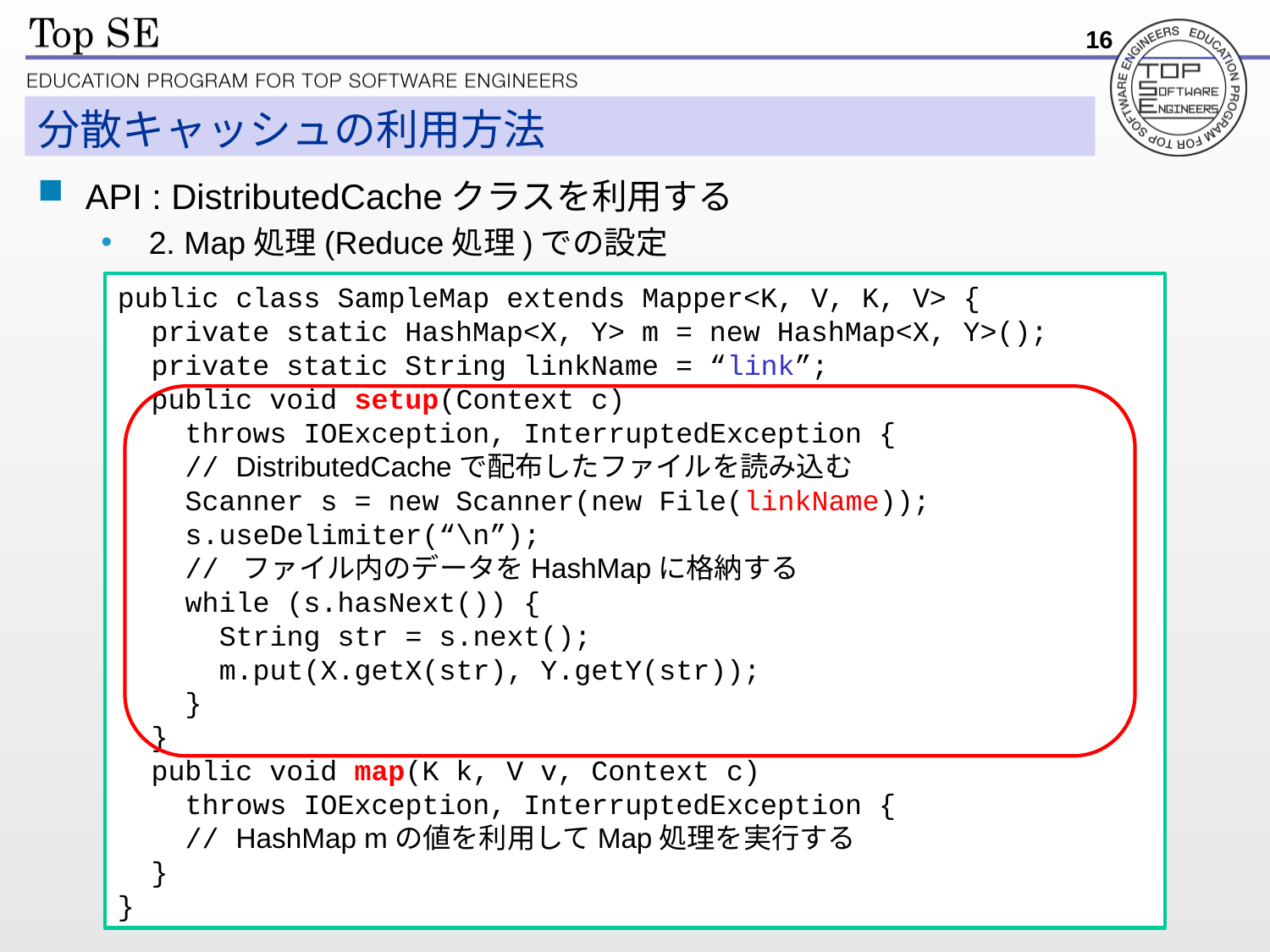

16
# 分散キャッシュの利用方法
API : DistributedCacheクラスを利用する
2. Map処理(Reduce処理)での設定

public class SampleMap extends Mapper<K, V, K, V> {
  private static HashMap<X, Y> m = new HashMap<X, Y>();
  private static String linkName = “link”;
  public void setup(Context c)
    throws IOException, InterruptedException {
    // DistributedCacheで配布したファイルを読み込む
    Scanner s = new Scanner(new File(linkName));
    s.useDelimiter(“\n”);
    // ファイル内のデータをHashMapに格納する
    while (s.hasNext()) {
      String str = s.next();
      m.put(X.getX(str), Y.getY(str));
    }
  }
  public void map(K k, V v, Context c)
    throws IOException, InterruptedException {
    // HashMap mの値を利用してMap処理を実行する
  }
}